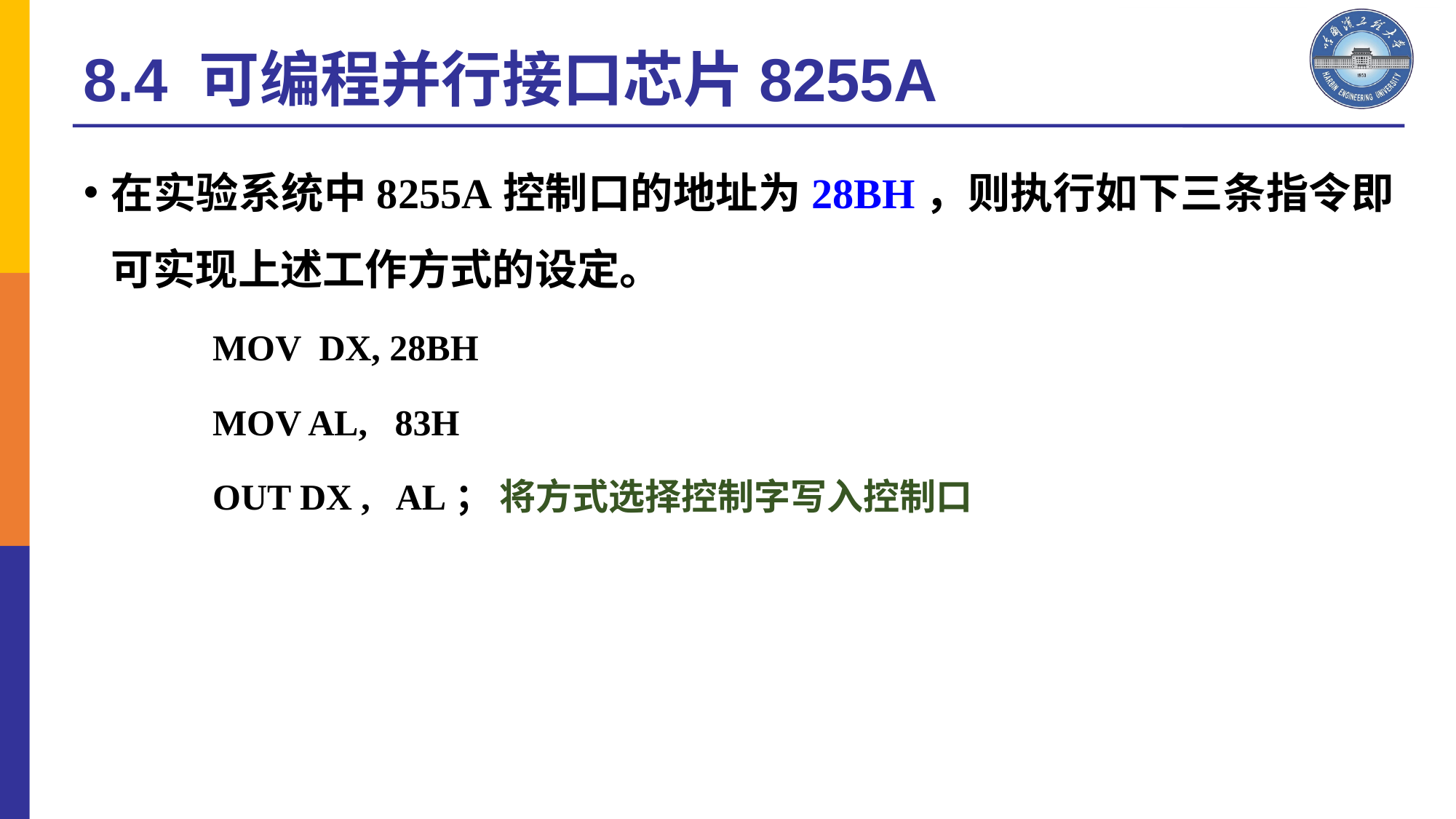

8.4 可编程并行接口芯片8255A
在实验系统中8255A控制口的地址为28BH，则执行如下三条指令即可实现上述工作方式的设定。
MOV  DX, 28BH
MOV AL,   83H
OUT DX ,   AL； 将方式选择控制字写入控制口